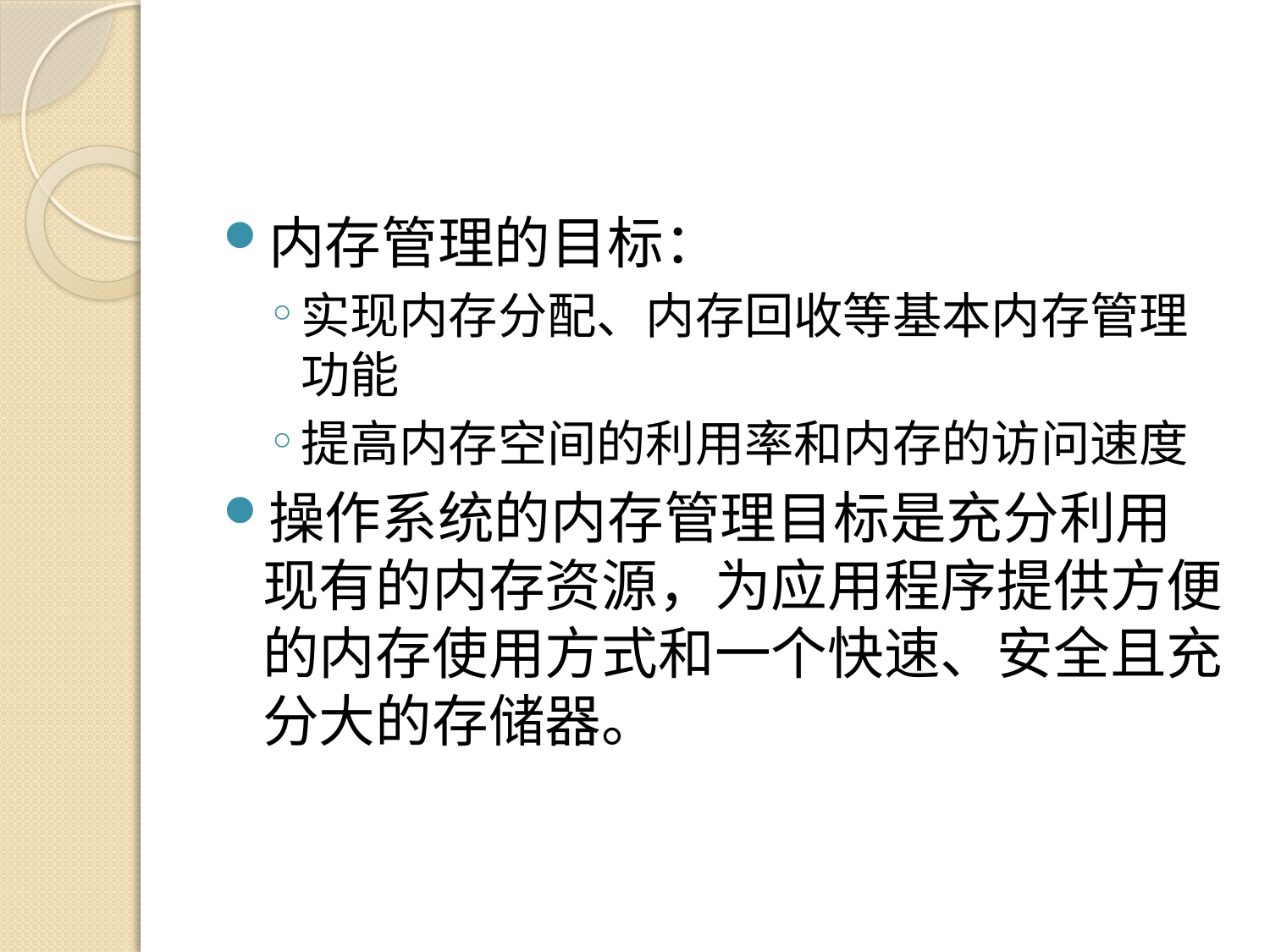

#
内存管理的目标：
实现内存分配、内存回收等基本内存管理功能
提高内存空间的利用率和内存的访问速度
操作系统的内存管理目标是充分利用现有的内存资源，为应用程序提供方便的内存使用方式和一个快速、安全且充分大的存储器。